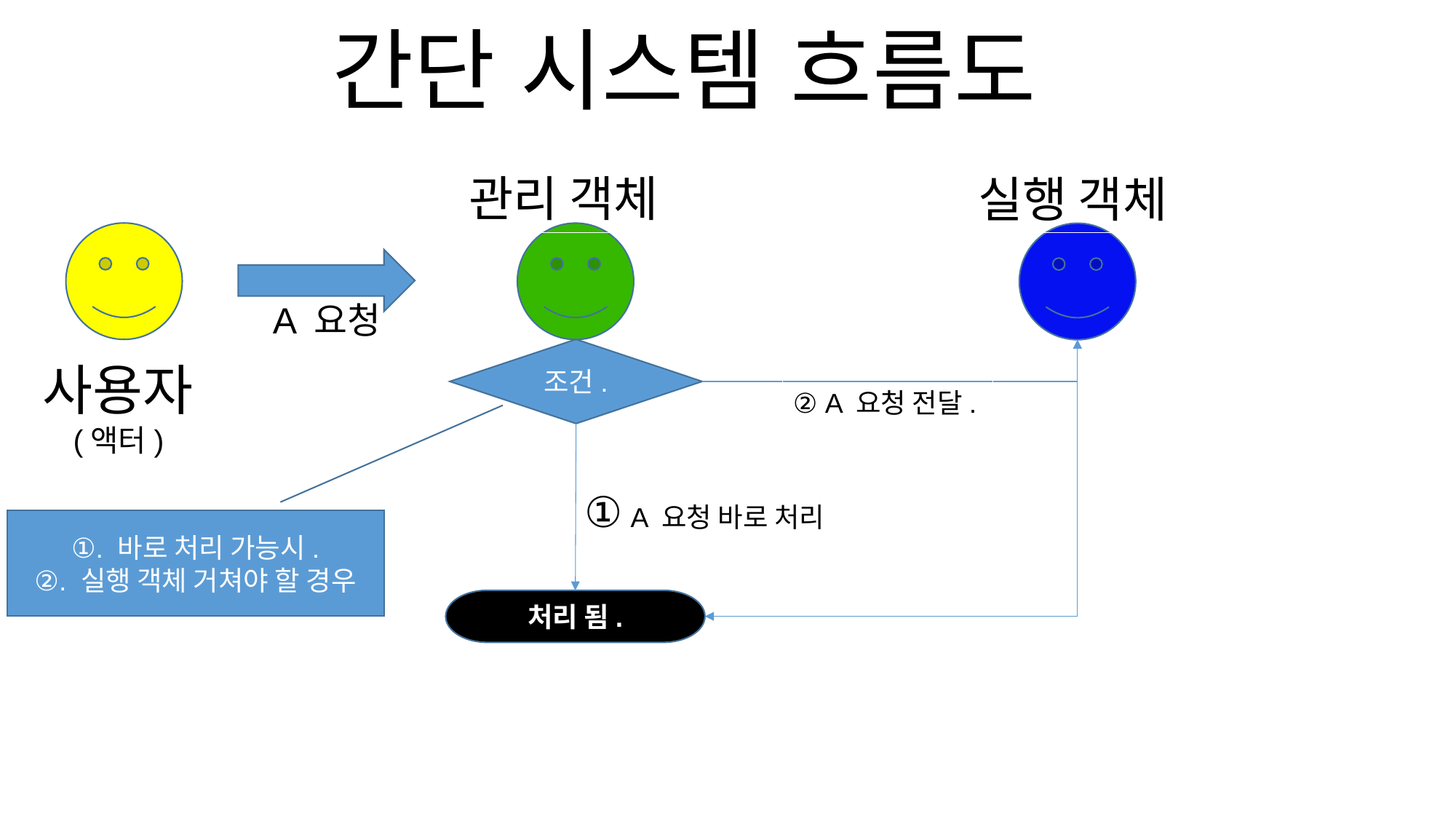

# 간단 시스템 흐름도
관리 객체
실행 객체

A 요청
조건.
사용자
(액터)
② A 요청 전달.
① A 요청 바로 처리
①. 바로 처리 가능시.
②. 실행 객체 거쳐야 할 경우
처리 됨.